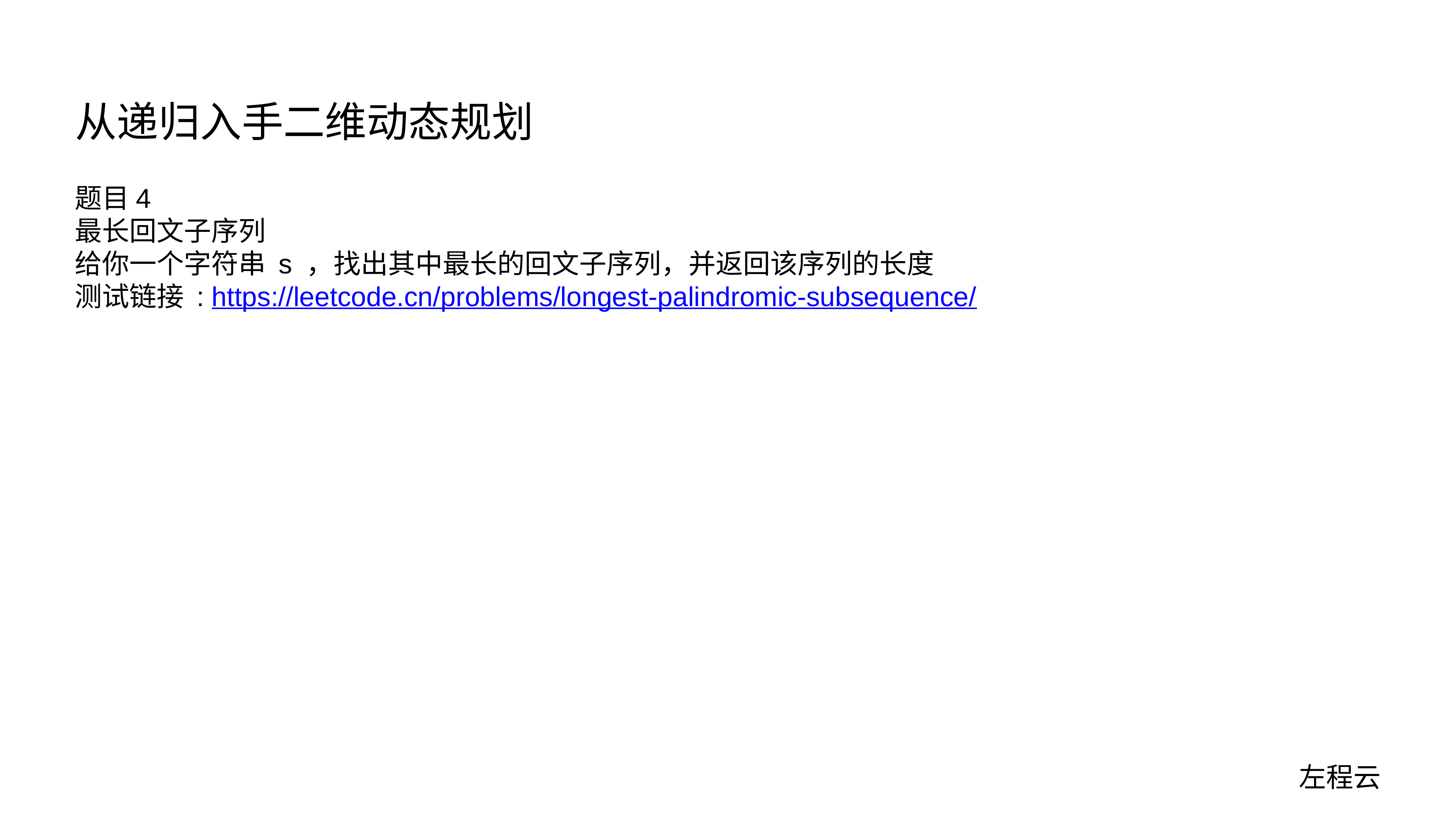

# 从递归入手二维动态规划
题目4
最长回文子序列
给你一个字符串 s ，找出其中最长的回文子序列，并返回该序列的长度
测试链接 : https://leetcode.cn/problems/longest-palindromic-subsequence/
左程云